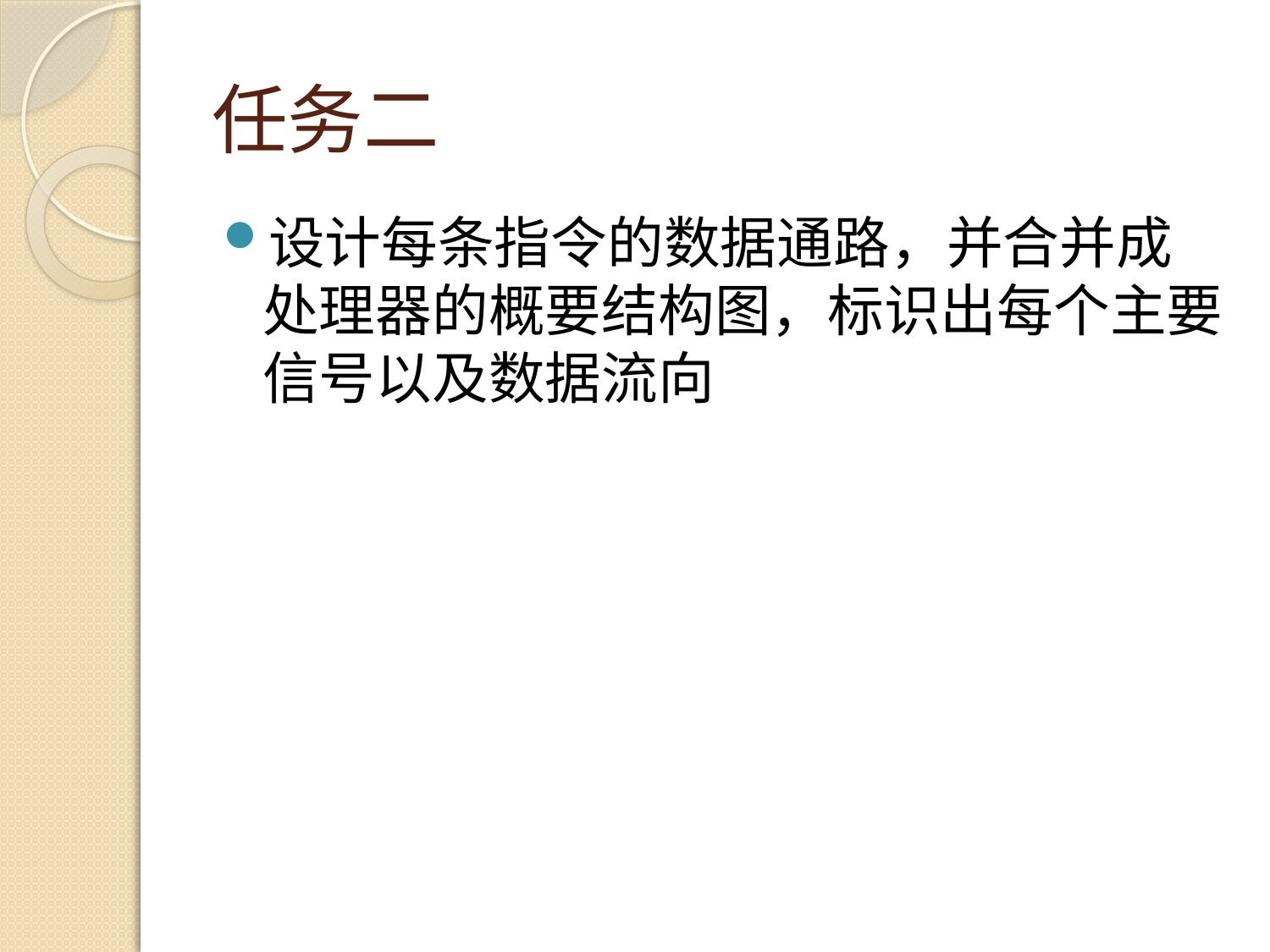

# 任务二
设计每条指令的数据通路，并合并成处理器的概要结构图，标识出每个主要信号以及数据流向